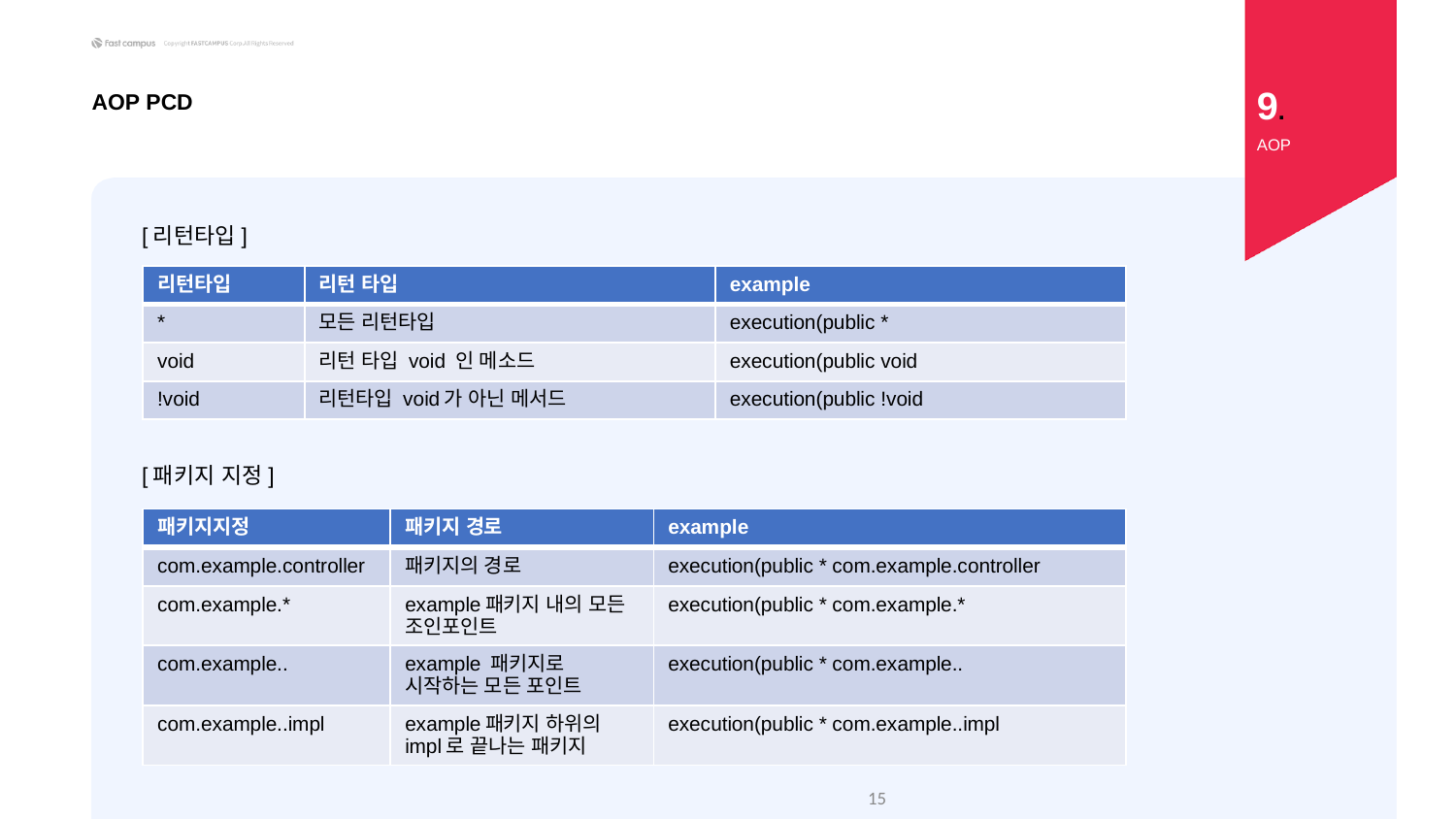

9.
AOP PCD
AOP
[리턴타입]

[패키지 지정]
| 리턴타입 | 리턴 타입 | example |
| --- | --- | --- |
| \* | 모든 리턴타입 | execution(public \* |
| void | 리턴 타입 void 인 메소드 | execution(public void |
| !void | 리턴타입 void가 아닌 메서드 | execution(public !void |
| 패키지지정 | 패키지 경로 | example |
| --- | --- | --- |
| com.example.controller | 패키지의 경로 | execution(public \* com.example.controller |
| com.example.\* | example패키지 내의 모든 조인포인트 | execution(public \* com.example.\* |
| com.example.. | example 패키지로 시작하는 모든 포인트 | execution(public \* com.example.. |
| com.example..impl | example패키지 하위의 impl로 끝나는 패키지 | execution(public \* com.example..impl |
15